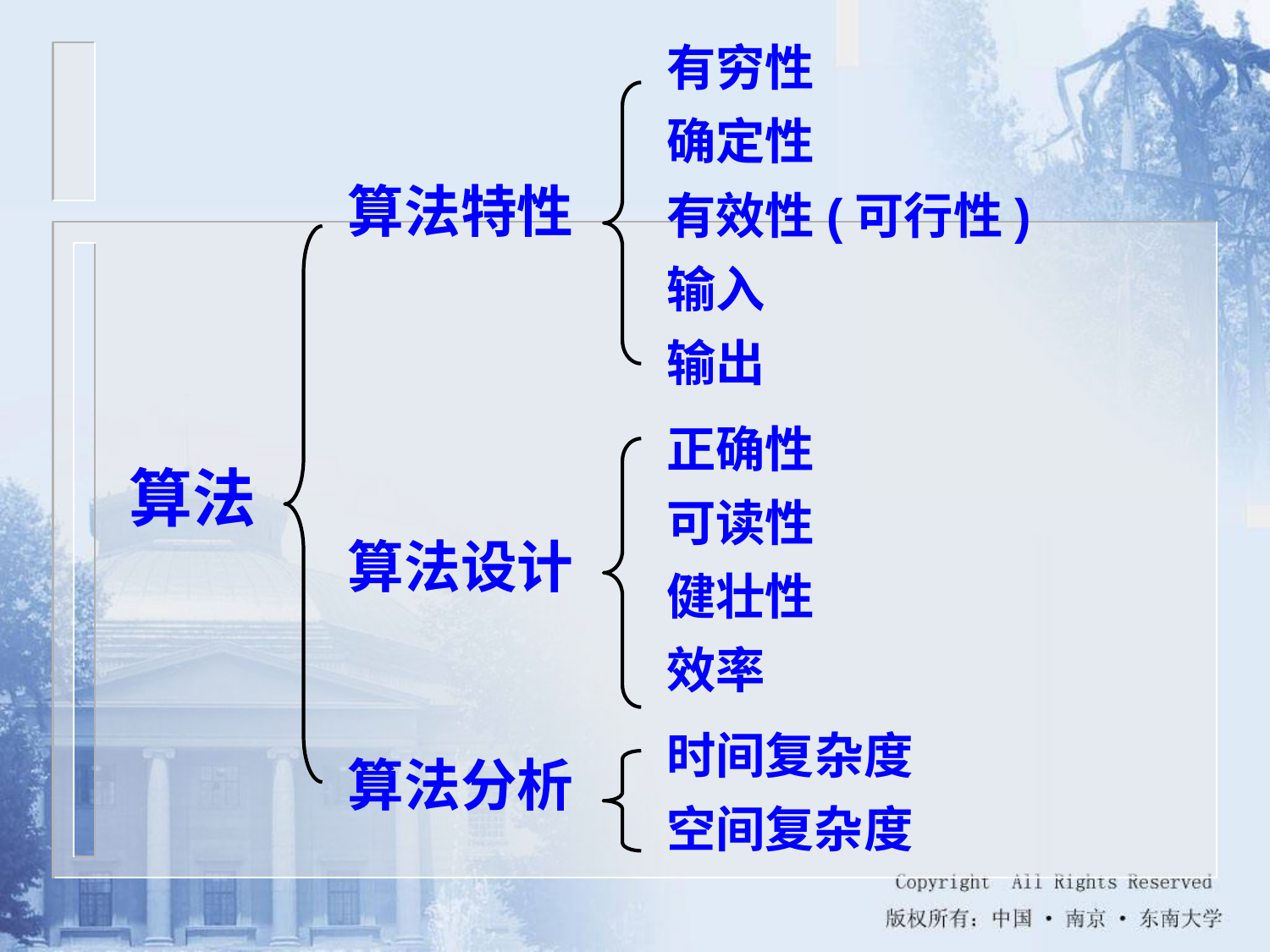

有穷性

确定性
算法特性
有效性(可行性)

输入
输出
正确性

算法
可读性
算法设计
健壮性
效率
时间复杂度
算法分析

空间复杂度